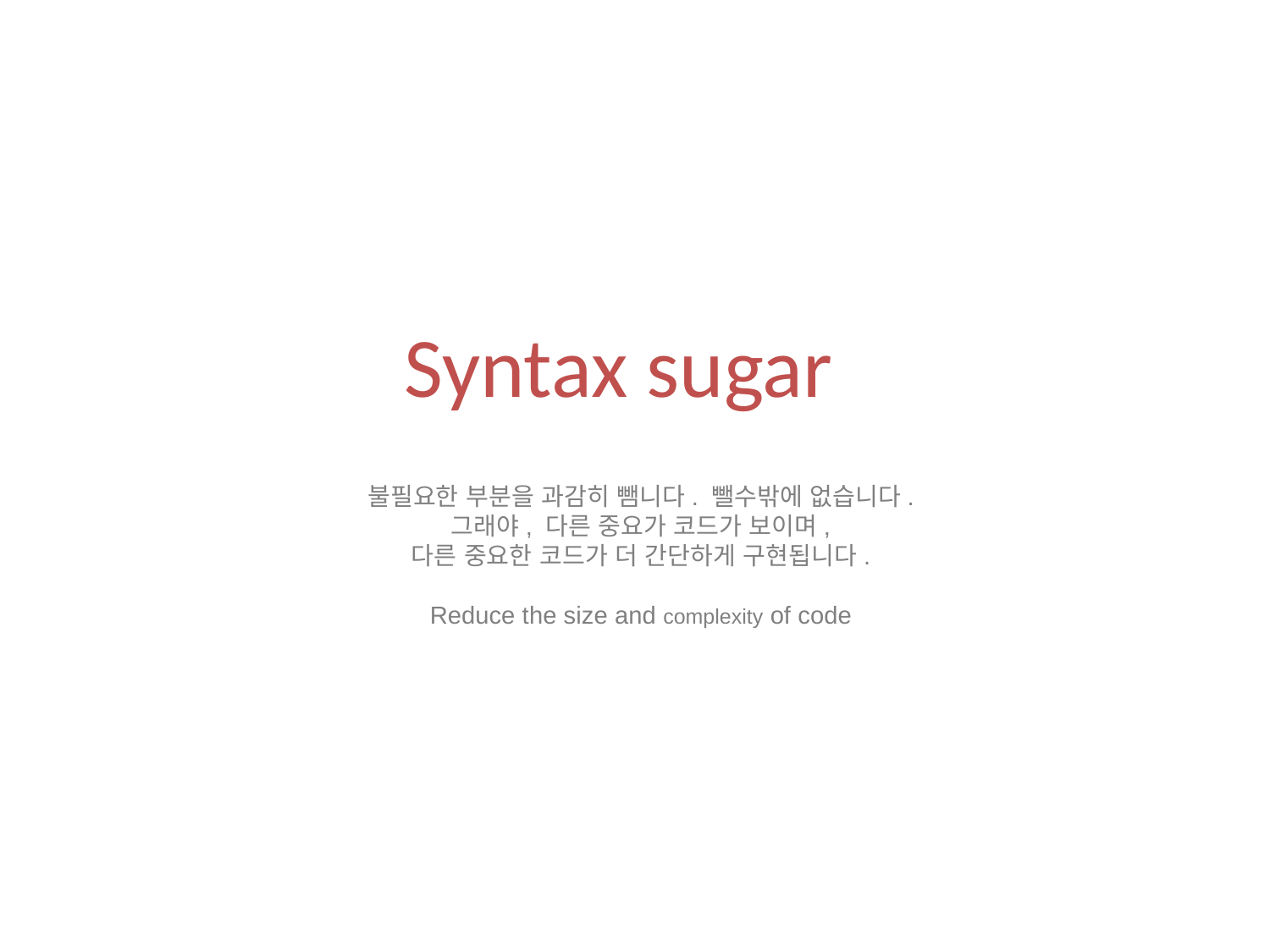

Syntax sugar
불필요한 부분을 과감히 뺌니다. 뺄수밖에 없습니다.
그래야, 다른 중요가 코드가 보이며,
다른 중요한 코드가 더 간단하게 구현됩니다.

Reduce the size and complexity of code